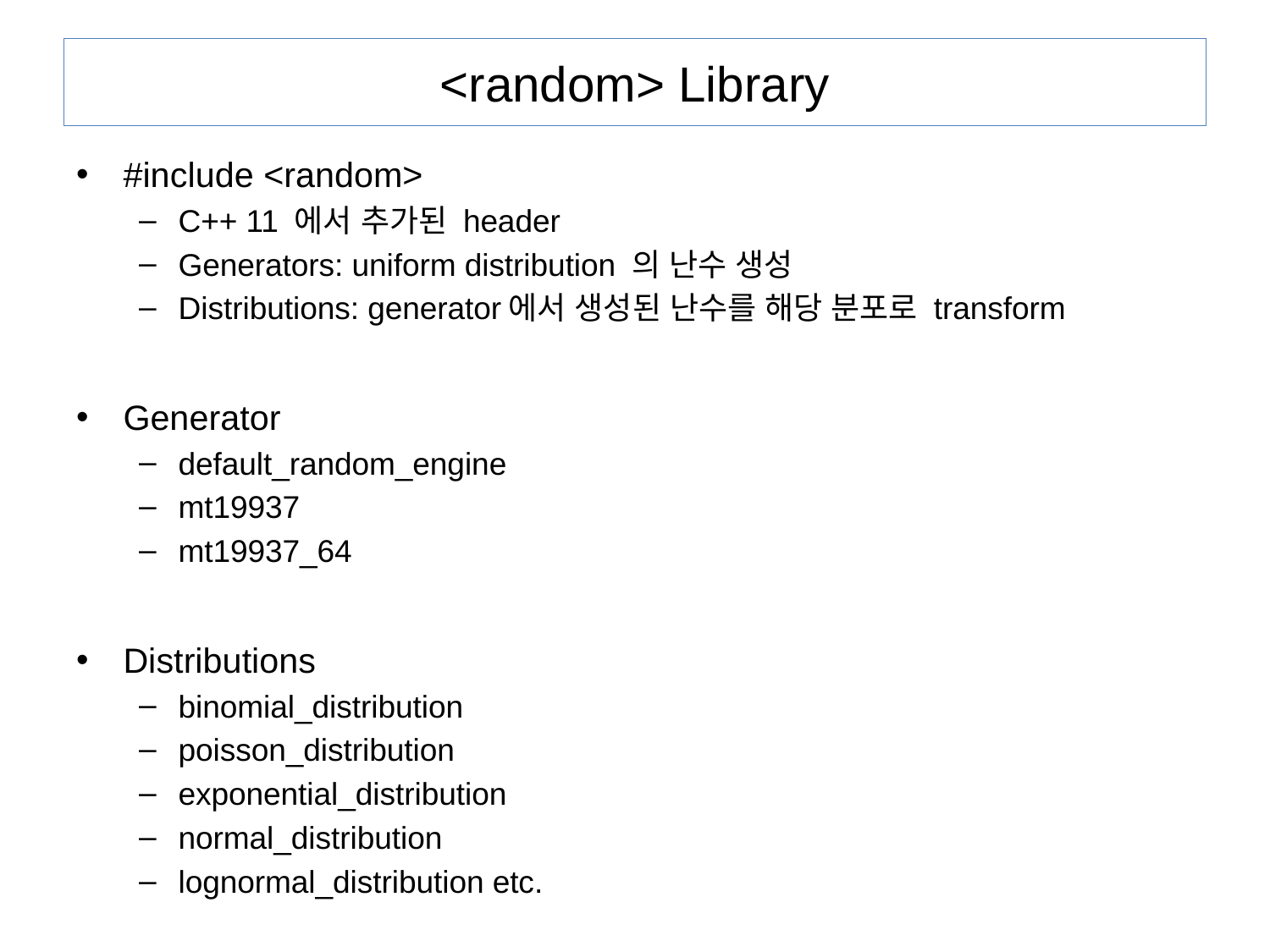

# <random> Library
#include <random>
C++ 11 에서 추가된 header
Generators: uniform distribution 의 난수 생성
Distributions: generator에서 생성된 난수를 해당 분포로 transform

Generator
default_random_engine
mt19937
mt19937_64

Distributions
binomial_distribution
poisson_distribution
exponential_distribution
normal_distribution
lognormal_distribution etc.